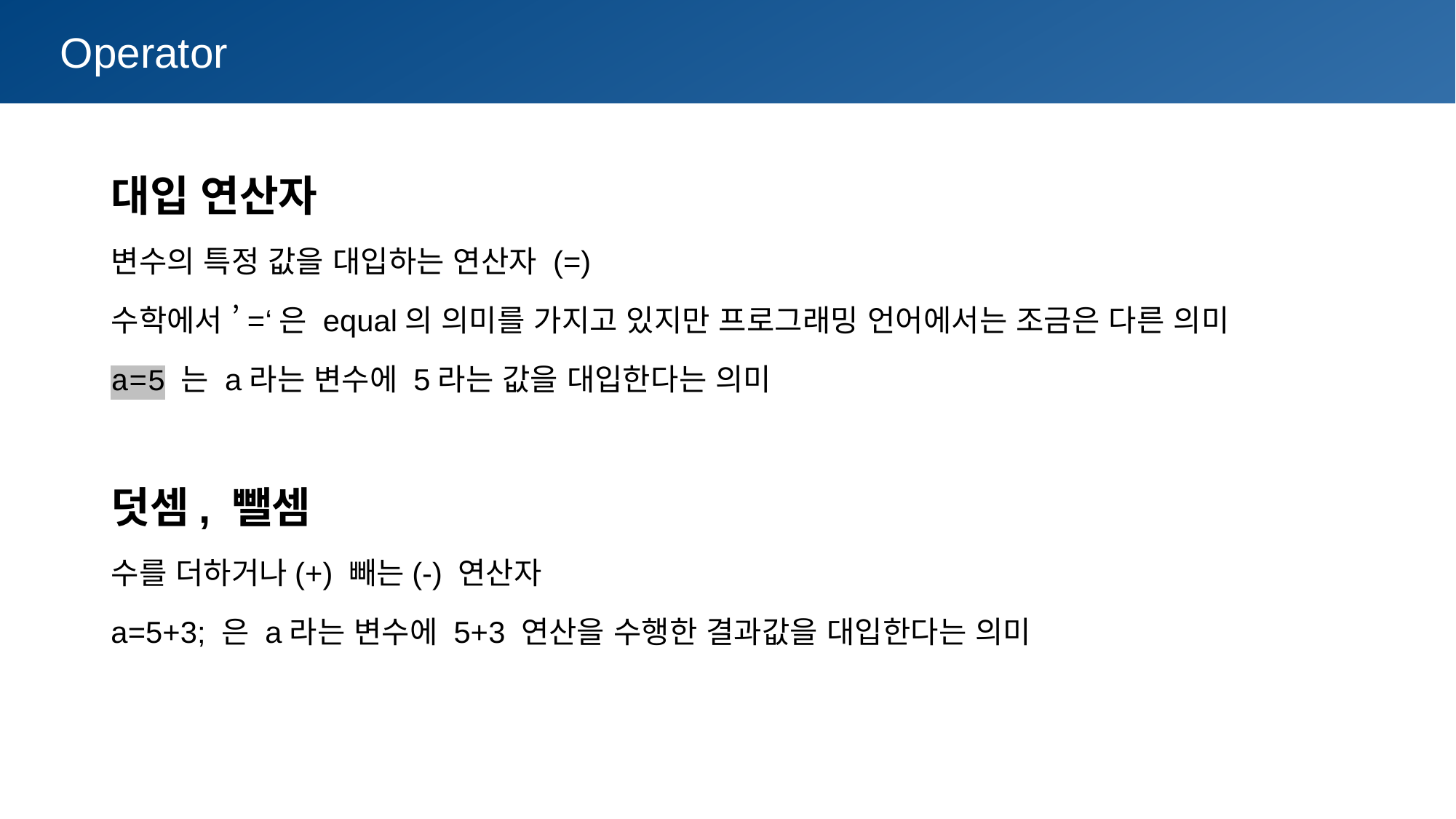

Operator
대입 연산자
변수의 특정 값을 대입하는 연산자 (=)
수학에서 ’=‘은 equal의 의미를 가지고 있지만 프로그래밍 언어에서는 조금은 다른 의미
a=5 는 a라는 변수에 5라는 값을 대입한다는 의미

덧셈, 뺄셈
수를 더하거나(+) 빼는(-) 연산자
a=5+3; 은 a라는 변수에 5+3 연산을 수행한 결과값을 대입한다는 의미